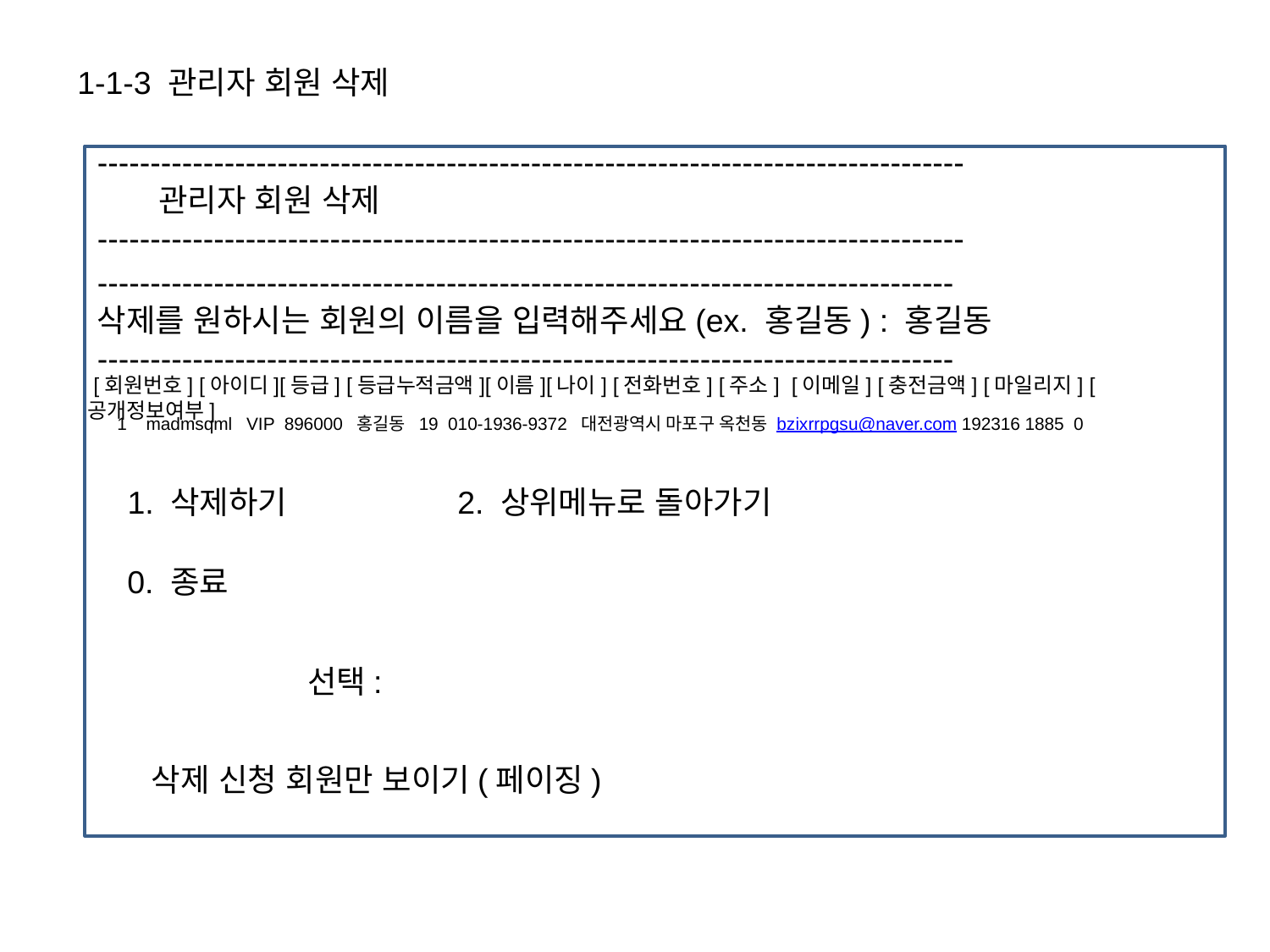

1-1-3 관리자 회원 삭제
----------------------------------------------------------------------------------	    	             관리자 회원 삭제
----------------------------------------------------------------------------------

---------------------------------------------------------------------------------
삭제를 원하시는 회원의 이름을 입력해주세요(ex. 홍길동) : 홍길동
---------------------------------------------------------------------------------
 [회원번호] [아이디][등급] [등급누적금액][이름][나이] [전화번호] [주소]  [이메일] [충전금액] [마일리지] [공개정보여부]
  1    madmsqml   VIP  896000  홍길동  19  010-1936-9372  대전광역시 마포구 옥천동 bzixrrpgsu@naver.com 192316 1885  0
1. 삭제하기
2. 상위메뉴로 돌아가기
0. 종료
선택:
삭제 신청 회원만 보이기(페이징)